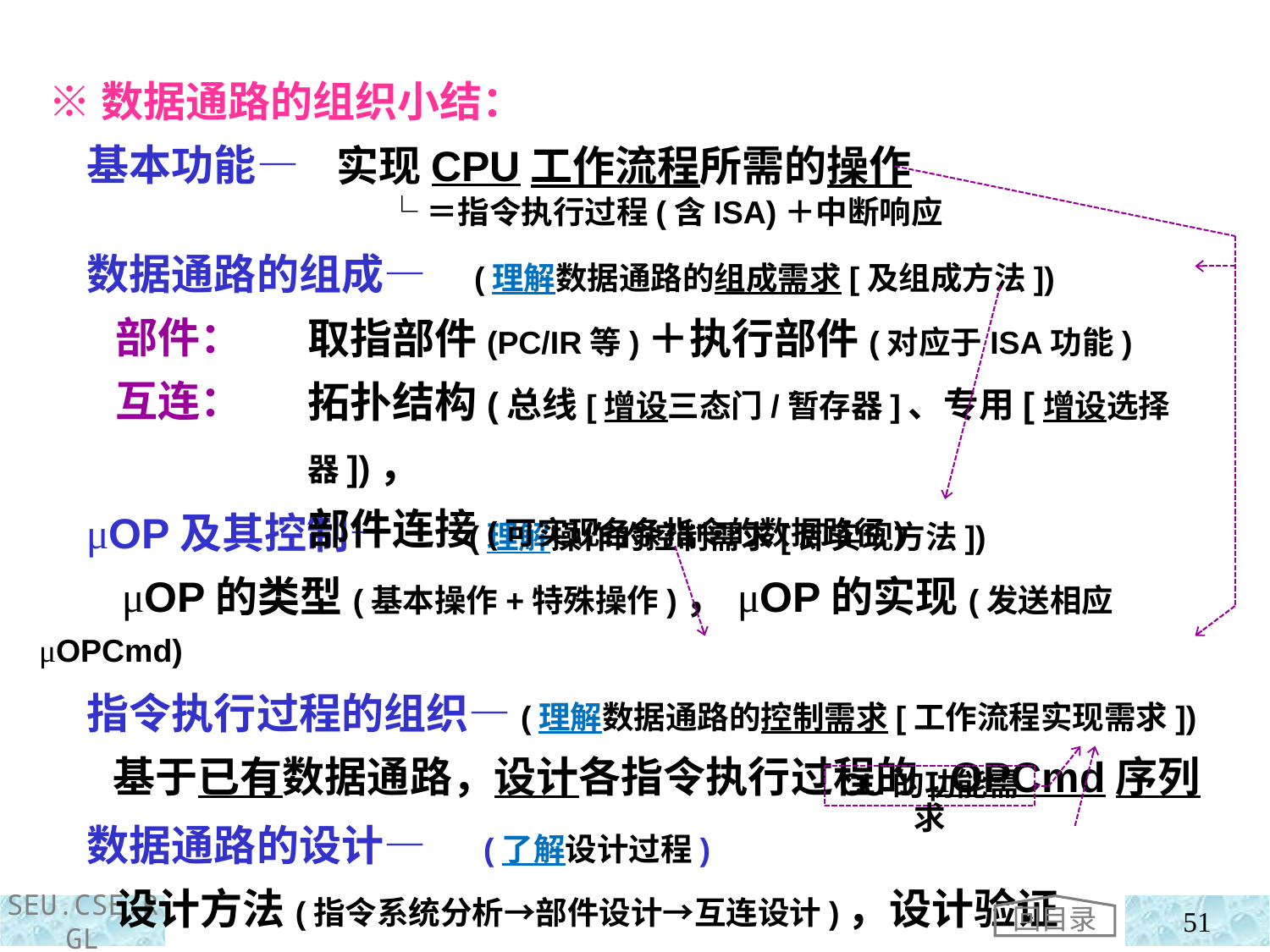

※数据通路的组织小结：
    基本功能—

    数据通路的组成—    (理解数据通路的组成需求[及组成方法])
       部件：
       互连：

    μOP及其控制—       (理解操作的控制需求[即实现方法])
       μOP的类型(基本操作+特殊操作)，μOP的实现(发送相应μOPCmd)
    指令执行过程的组织—(理解数据通路的控制需求[工作流程实现需求])
       基于已有数据通路，设计各指令执行过程的μOPCmd序列
    数据通路的设计—     (了解设计过程)
       设计方法(指令系统分析→部件设计→互连设计)，设计验证
  实现CPU工作流程所需的操作
           └＝指令执行过程(含ISA)＋中断响应

取指部件(PC/IR等)＋执行部件(对应于ISA功能)
拓扑结构(总线[增设三态门/暂存器]、专用[增设选择器])，
部件连接(可实现各条指令的数据路径)
CU的功能需求
回目录
51